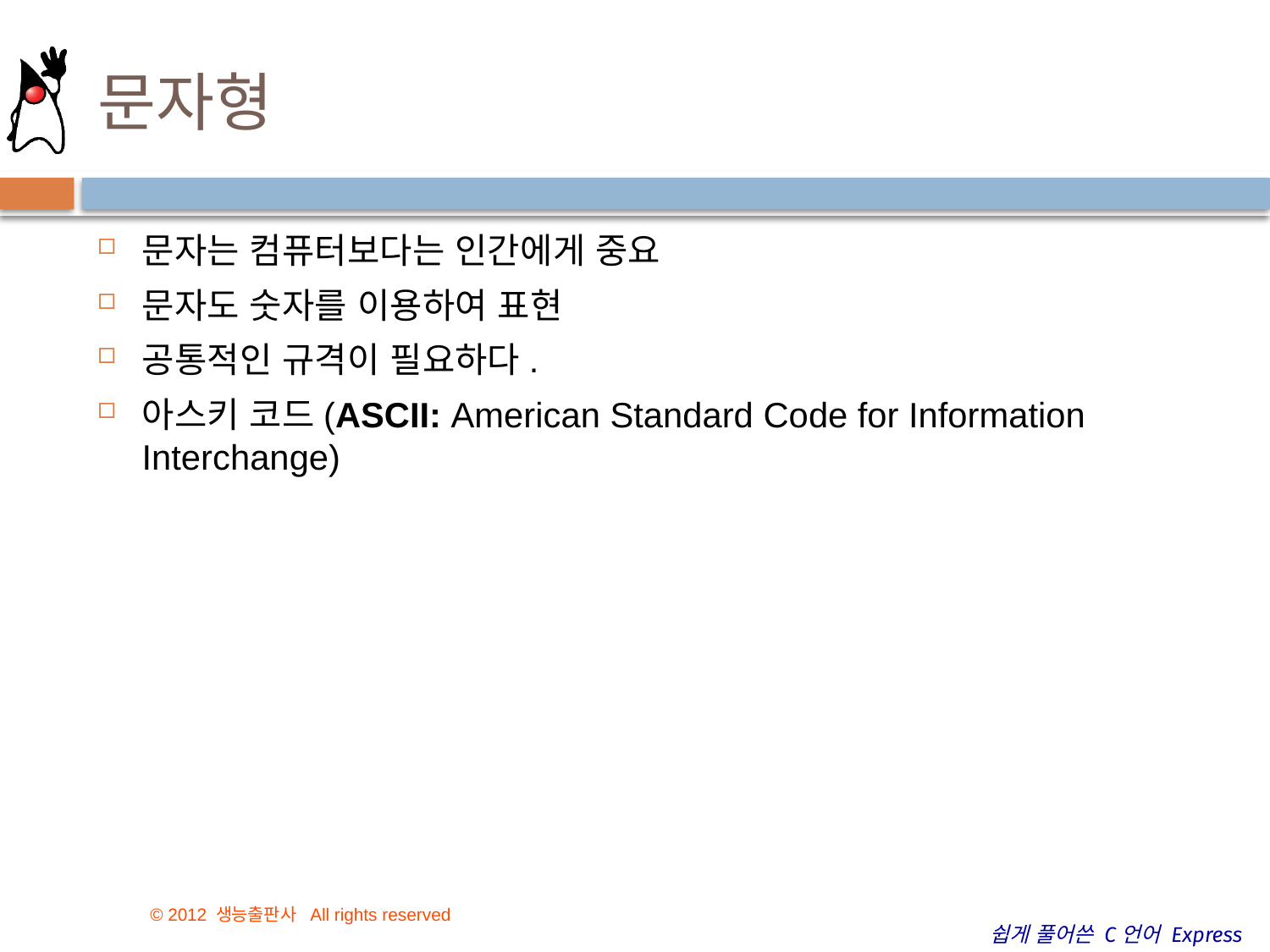

# 문자형
문자는 컴퓨터보다는 인간에게 중요
문자도 숫자를 이용하여 표현
공통적인 규격이 필요하다.
아스키 코드(ASCII: American Standard Code for Information Interchange)